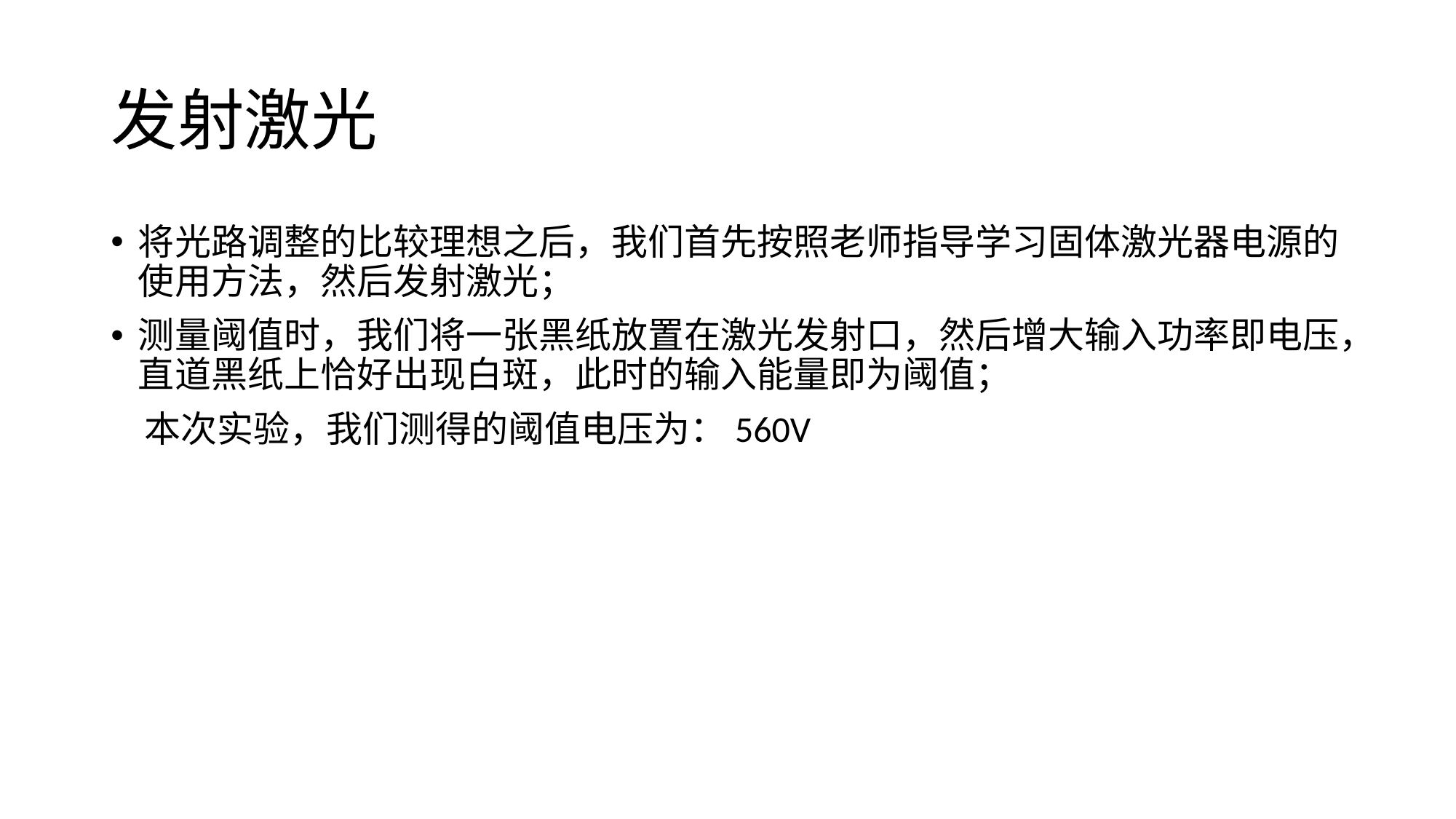

# 发射激光
将光路调整的比较理想之后，我们首先按照老师指导学习固体激光器电源的使用方法，然后发射激光；
测量阈值时，我们将一张黑纸放置在激光发射口，然后增大输入功率即电压，直道黑纸上恰好出现白斑，此时的输入能量即为阈值；
   本次实验，我们测得的阈值电压为：560V